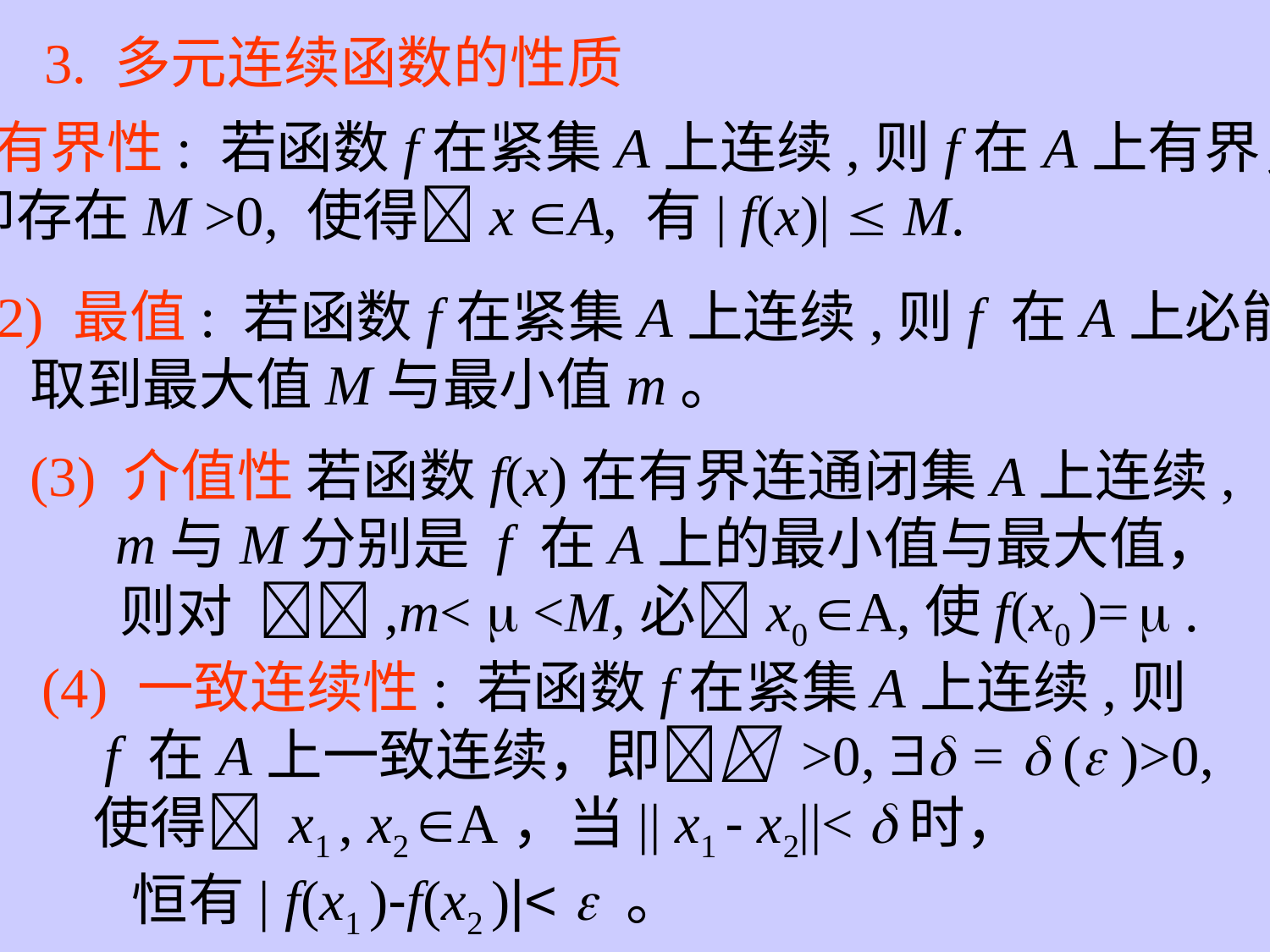

3. 多元连续函数的性质
 (1)有界性: 若函数f在紧集A上连续,则f在A上有界，
    即存在M >0, 使得∀x ∈A, 有| f(x)| ≤ M.
(2) 最值: 若函数f在紧集A上连续,则f 在A上必能
   取到最大值M与最小值m。
(3) 介值性 若函数f(x)在有界连通闭集A上连续,
      m与M分别是 f 在A上的最小值与最大值，
      则对  ∀μ,m< μ <M,必∃x0 ∈A,使f(x0 )= μ .
(4) 一致连续性: 若函数f在紧集A上连续,则
    f 在A上一致连续，即∀ε >0, ∃δ = δ (ε )>0,
   使得∀ x1 , x2 ∈A，当|| x1 - x2||< δ时，
      恒有| f(x1 )-f(x2 )|< ε 。